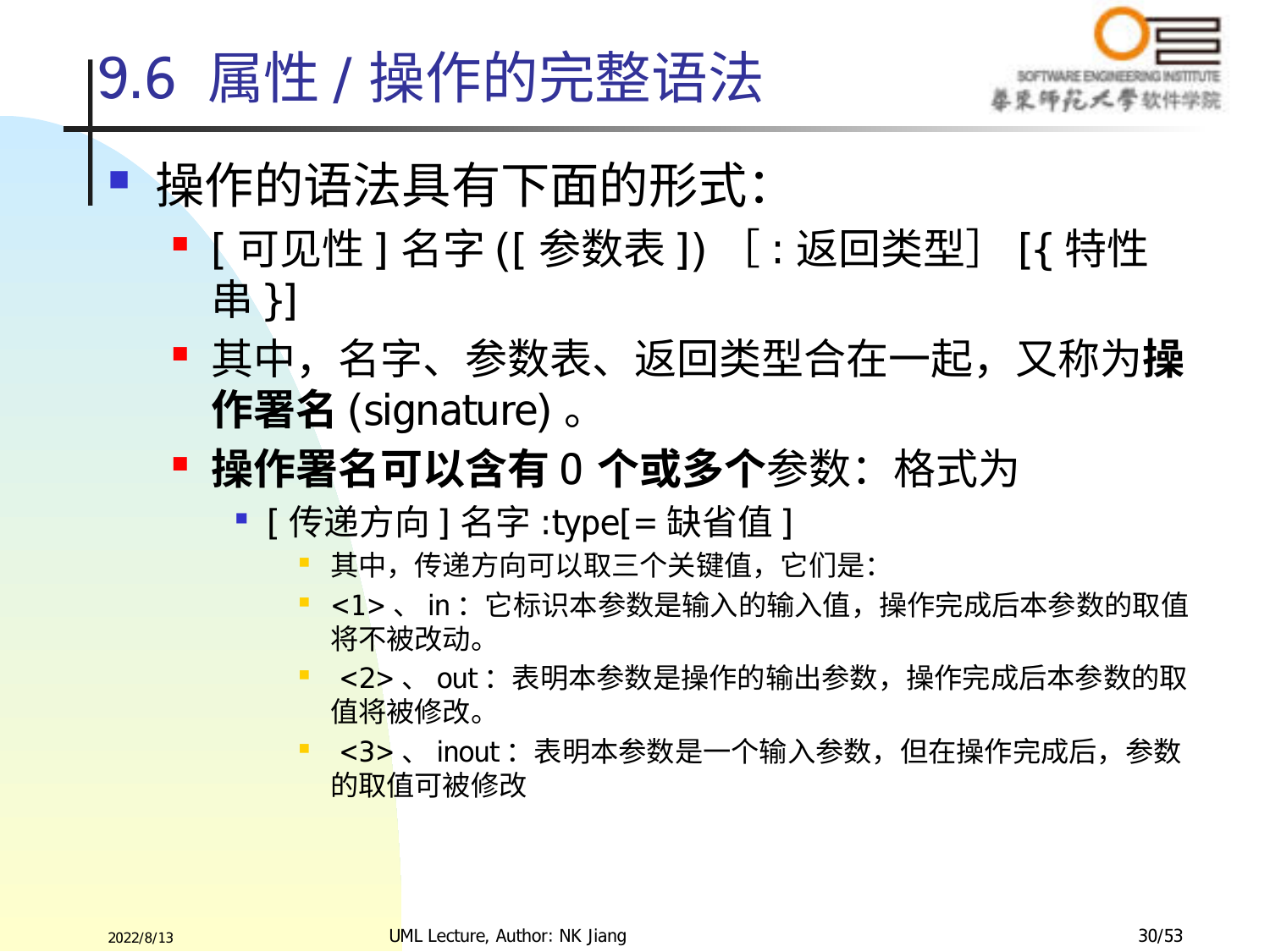

# 9.6 属性/操作的完整语法
操作的语法具有下面的形式：
[可见性]名字([参数表])［:返回类型］[{特性串}]
其中，名字、参数表、返回类型合在一起，又称为操作署名(signature)。
操作署名可以含有0个或多个参数：格式为
[传递方向]名字:type[=缺省值]
其中，传递方向可以取三个关键值，它们是：
<1>、in：它标识本参数是输入的输入值，操作完成后本参数的取值将不被改动。
 <2>、out：表明本参数是操作的输出参数，操作完成后本参数的取值将被修改。
 <3>、inout：表明本参数是一个输入参数，但在操作完成后，参数的取值可被修改

2022/8/13
UML Lecture, Author: NK Jiang
30/53